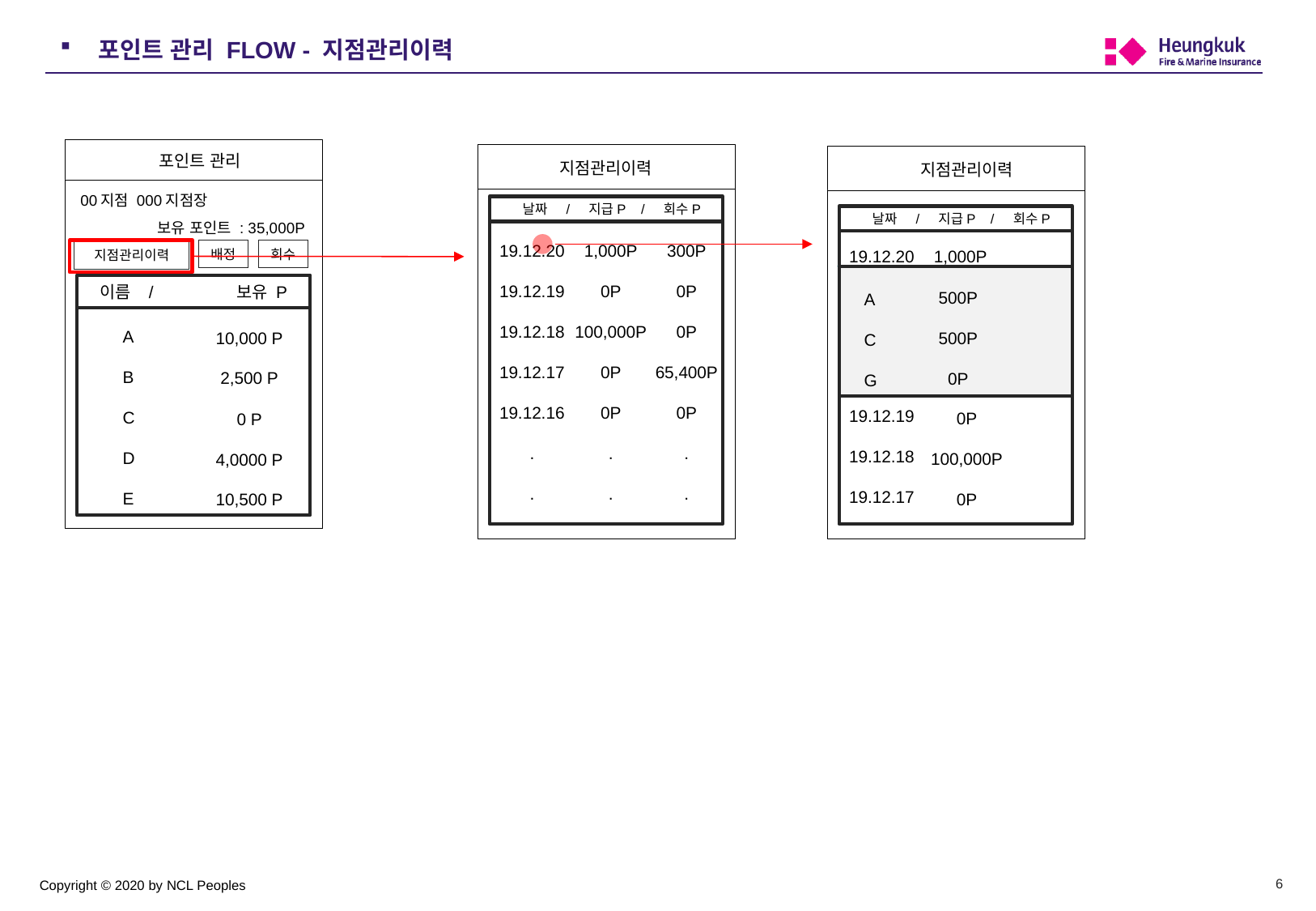

# 포인트 관리 FLOW - 지점관리이력

포인트 관리

지점관리이력

    날짜    /    지급P    /    회수P
19.12.20
19.12.19
19.12.18
19.12.17
19.12.16
.
.
1,000P
0P
100,000P
0P
0P
.
.
300P
0P
0P
65,400P
0P
.
.

지점관리이력
00지점 000지점장
보유 포인트 : 35,000P

    날짜    /    지급P    /    회수P
19.12.20

1,000P

배정
회수

지점관리이력
500P
500P
0P
A
C
G

이름   /                 보유 P
A
B
C
D
E
10,000 P
2,500 P
0 P
4,0000 P
10,500 P

19.12.19
19.12.18
19.12.17
0P
100,000P
0P